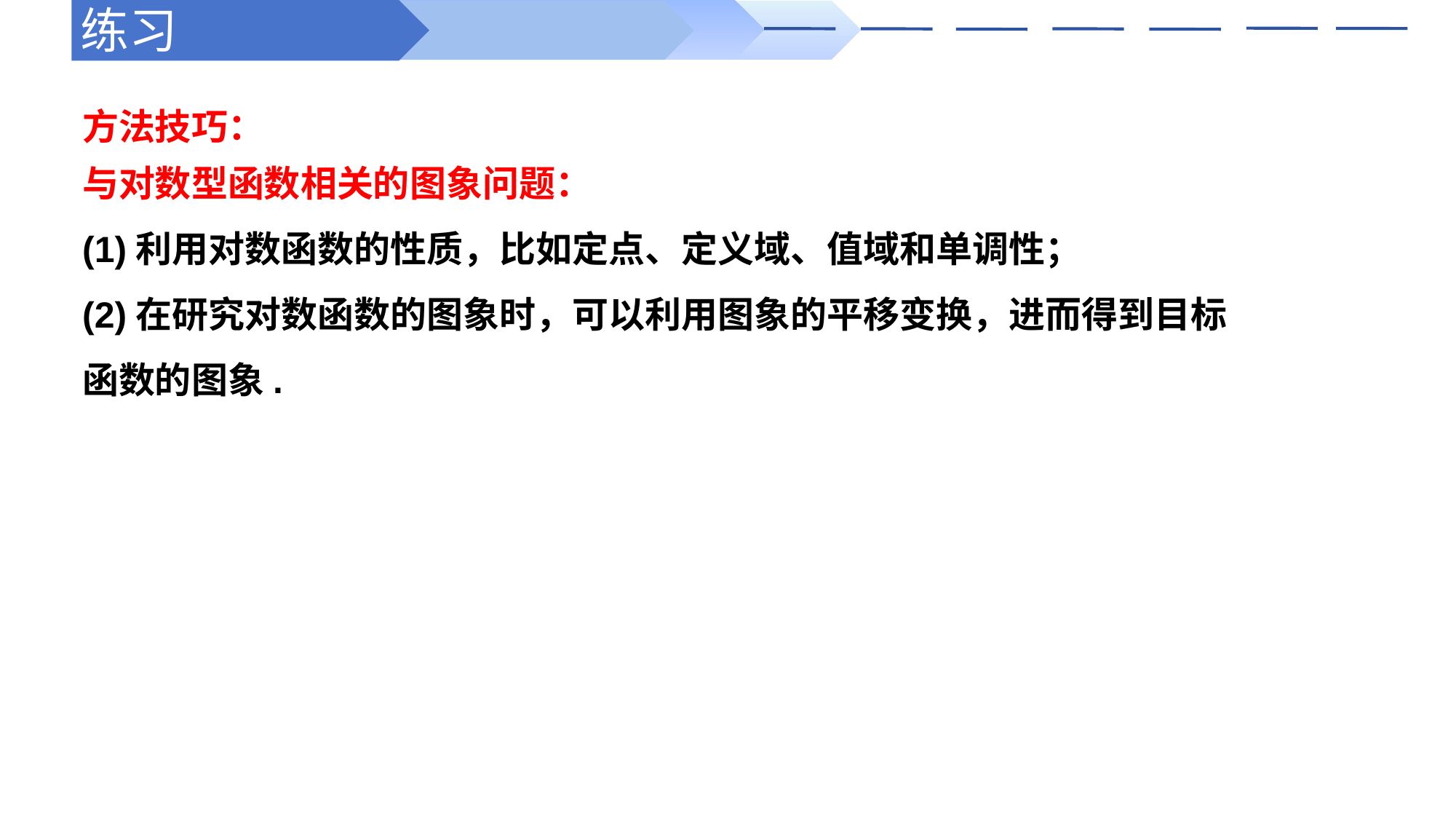

练习

方法技巧：
与对数型函数相关的图象问题：
(1)利用对数函数的性质，比如定点、定义域、值域和单调性；
(2)在研究对数函数的图象时，可以利用图象的平移变换，进而得到目标函数的图象.